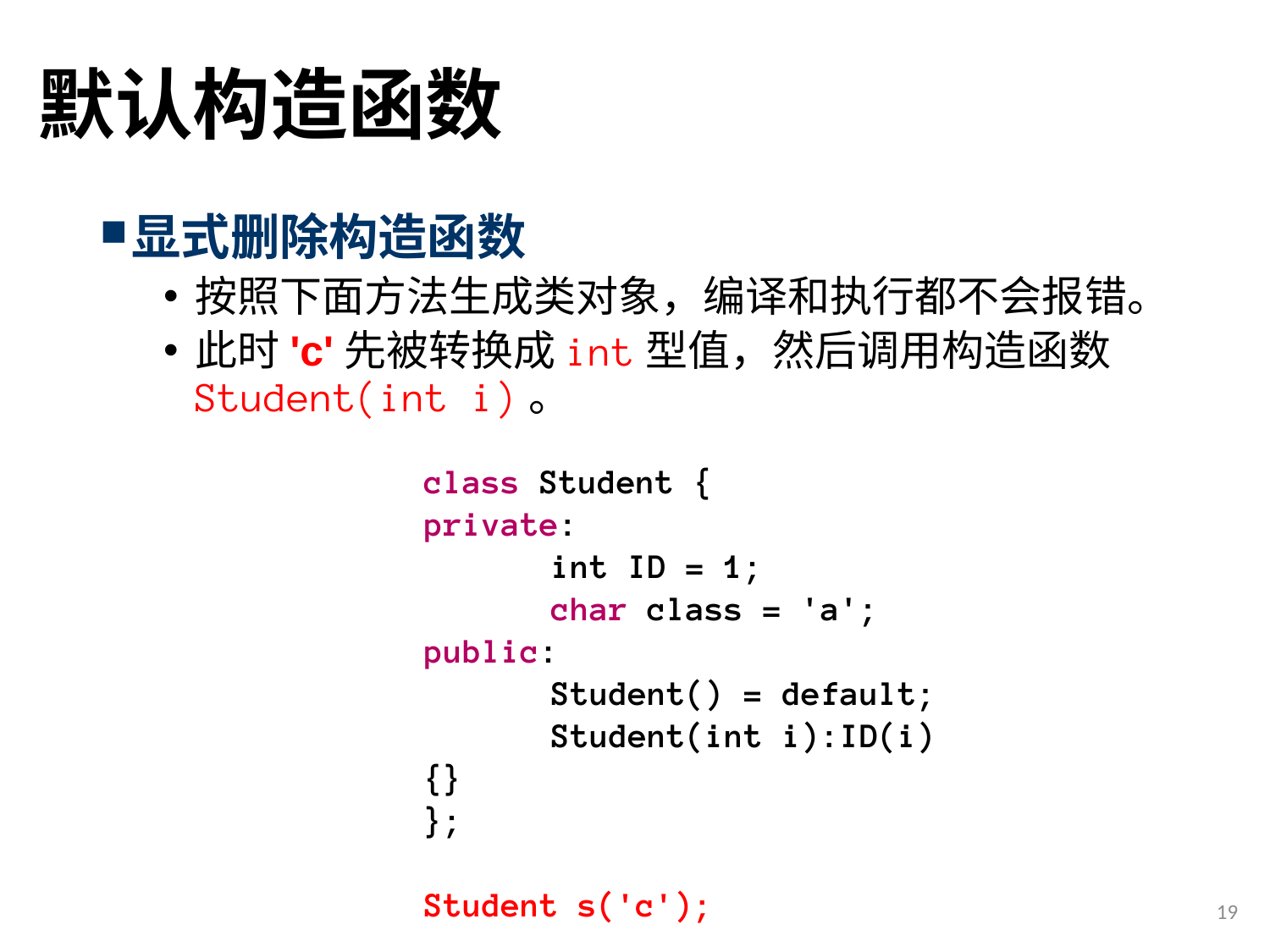

# 默认构造函数
显式删除构造函数
按照下面方法生成类对象，编译和执行都不会报错。
此时'c'先被转换成int型值，然后调用构造函数Student(int i)。

class Student {
private:
	int ID = 1;
	char class = 'a';
public:
	Student() = default;
	Student(int i):ID(i) {}
};

Student s('c');
19